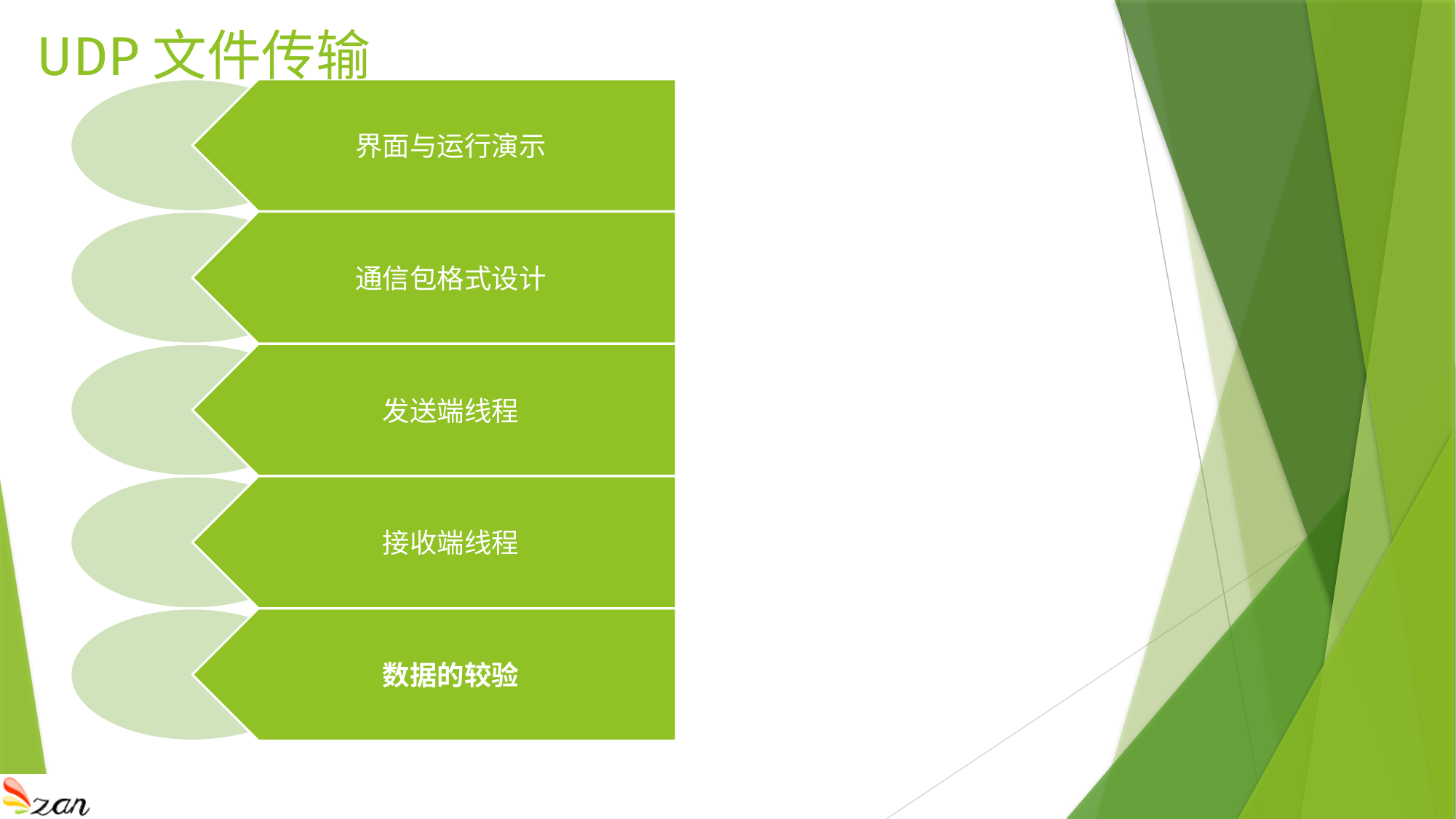

# UDP文件传输
界面与运行演示
发送端线程
接收端线程
通信包格式设计
数据的较验